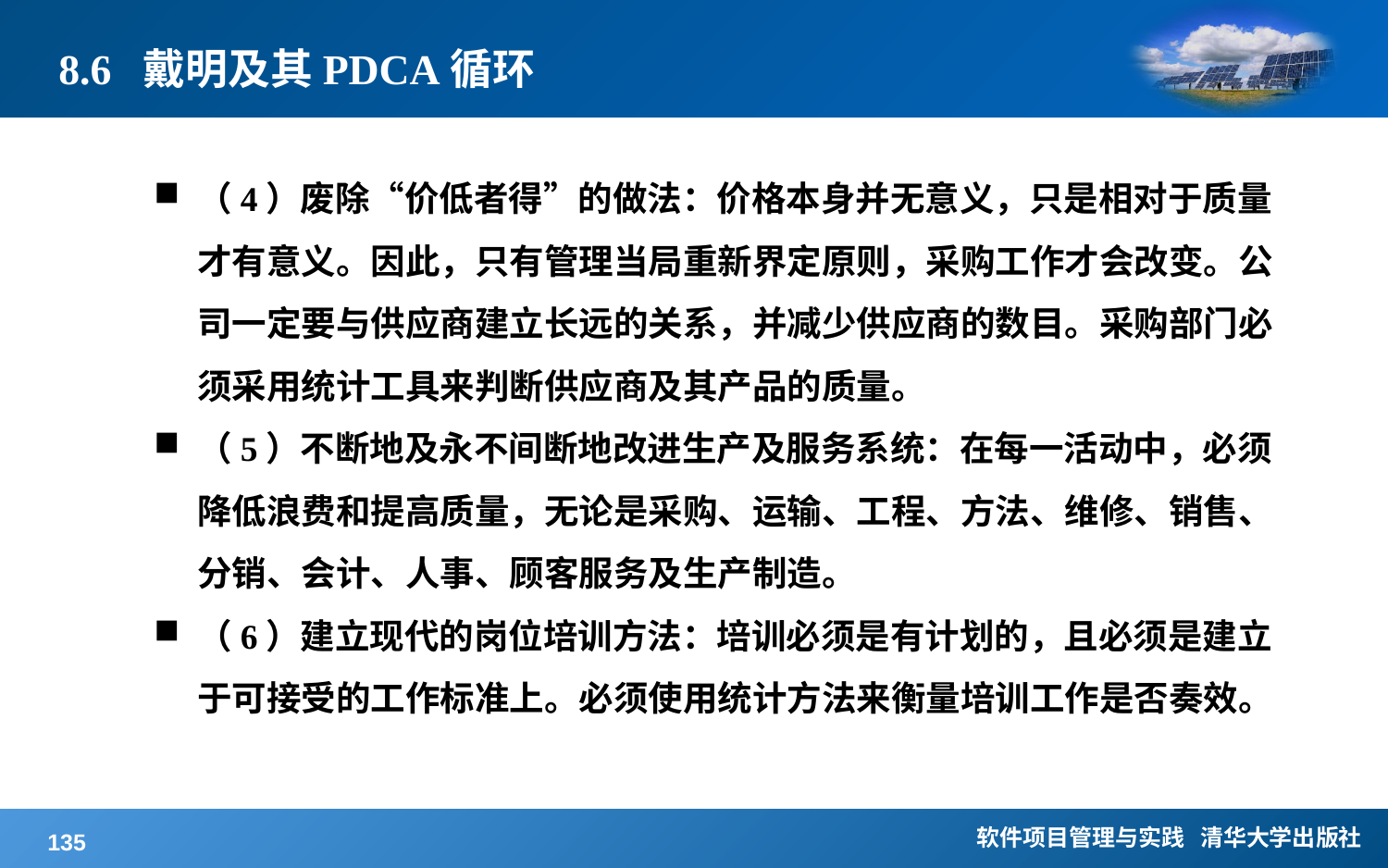

# 8.6  戴明及其PDCA循环
（4）废除“价低者得”的做法：价格本身并无意义，只是相对于质量才有意义。因此，只有管理当局重新界定原则，采购工作才会改变。公司一定要与供应商建立长远的关系，并减少供应商的数目。采购部门必须采用统计工具来判断供应商及其产品的质量。
（5）不断地及永不间断地改进生产及服务系统：在每一活动中，必须降低浪费和提高质量，无论是采购、运输、工程、方法、维修、销售、分销、会计、人事、顾客服务及生产制造。
（6）建立现代的岗位培训方法：培训必须是有计划的，且必须是建立于可接受的工作标准上。必须使用统计方法来衡量培训工作是否奏效。